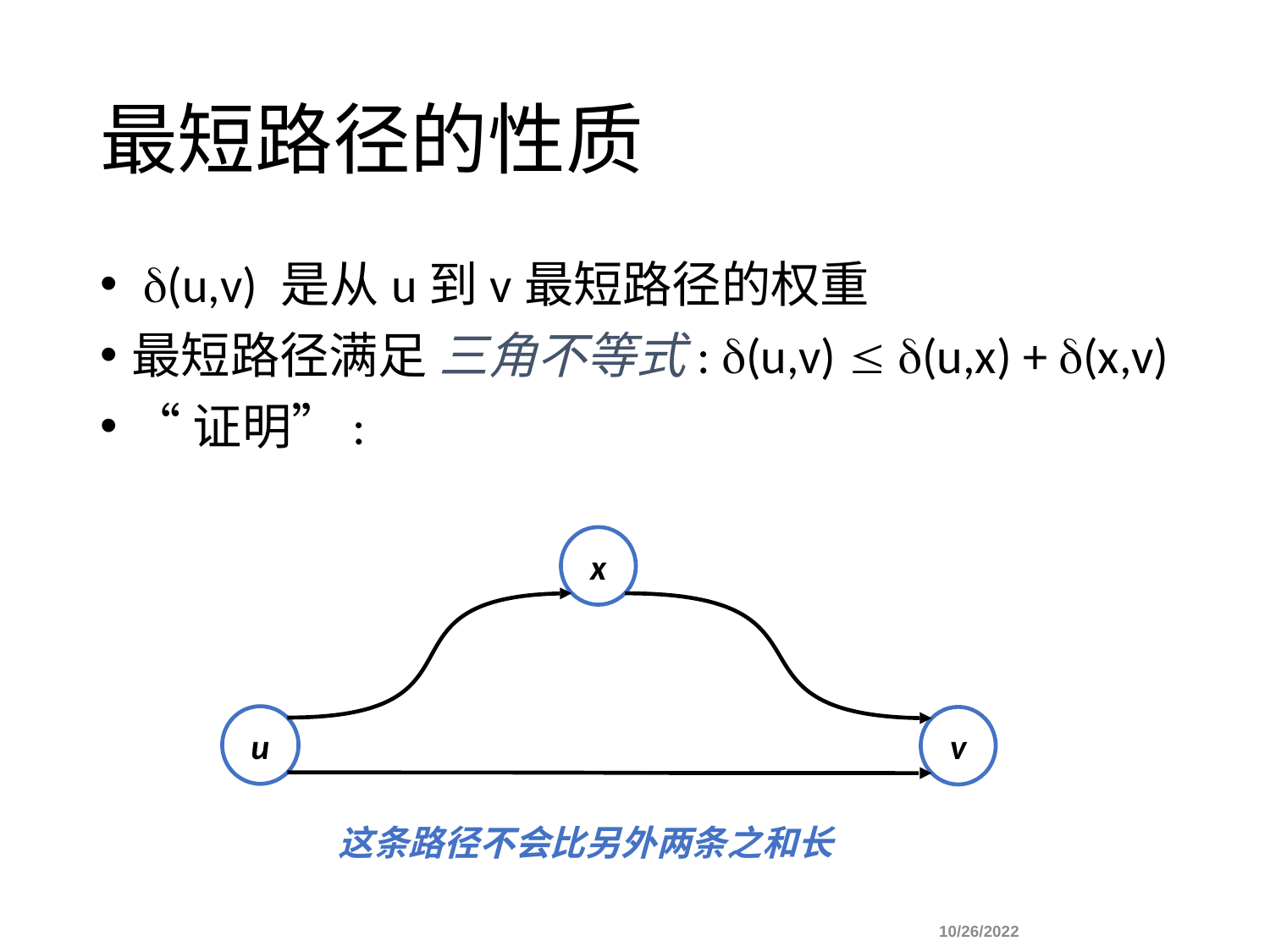

# 最短路径的性质
 δ(u,v) 是从u到v最短路径的权重
最短路径满足 三角不等式: δ(u,v) ≤ δ(u,x) + δ(x,v)
“证明”:
x
u
v
这条路径不会比另外两条之和长
		 				            10/26/2022